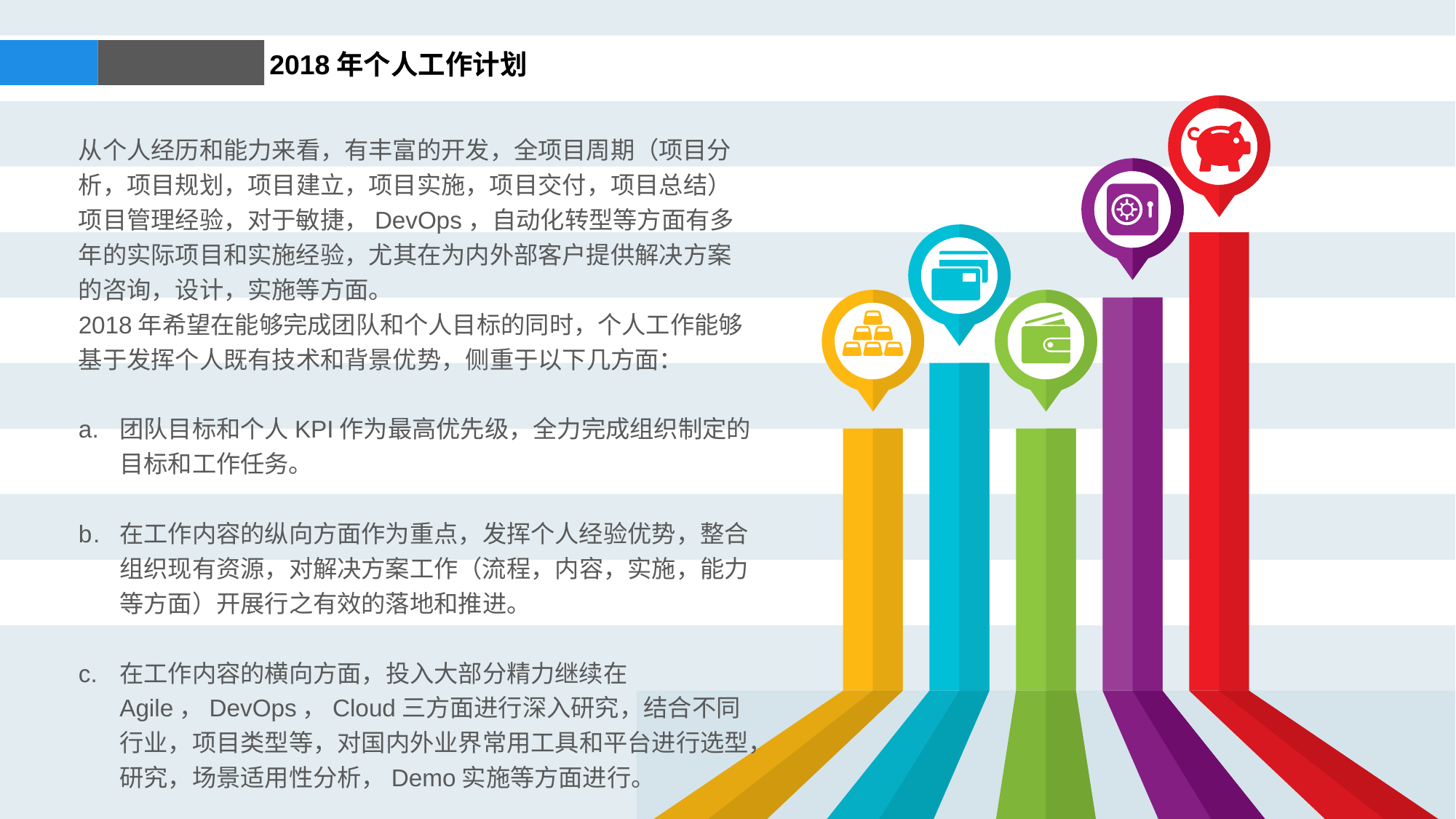

2018年个人工作计划

从个人经历和能力来看，有丰富的开发，全项目周期（项目分析，项目规划，项目建立，项目实施，项目交付，项目总结）项目管理经验，对于敏捷，DevOps，自动化转型等方面有多年的实际项目和实施经验，尤其在为内外部客户提供解决方案的咨询，设计，实施等方面。
2018年希望在能够完成团队和个人目标的同时，个人工作能够基于发挥个人既有技术和背景优势，侧重于以下几方面：

团队目标和个人KPI作为最高优先级，全力完成组织制定的目标和工作任务。

在工作内容的纵向方面作为重点，发挥个人经验优势，整合组织现有资源，对解决方案工作（流程，内容，实施，能力等方面）开展行之有效的落地和推进。

在工作内容的横向方面，投入大部分精力继续在Agile，DevOps，Cloud三方面进行深入研究，结合不同行业，项目类型等，对国内外业界常用工具和平台进行选型，研究，场景适用性分析，Demo实施等方面进行。